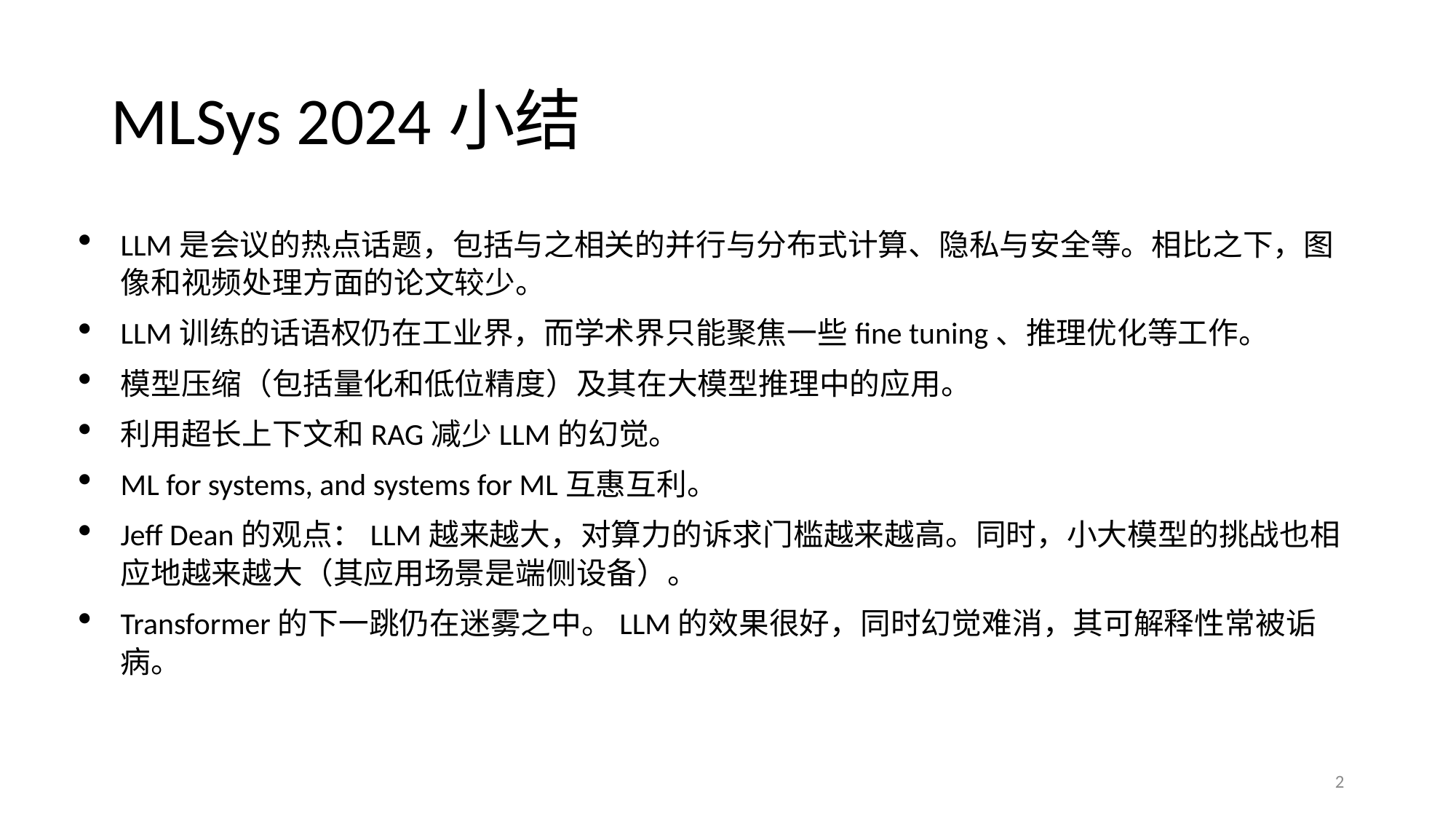

# MLSys 2024小结
LLM是会议的热点话题，包括与之相关的并行与分布式计算、隐私与安全等。相比之下，图像和视频处理方面的论文较少。
LLM训练的话语权仍在工业界，而学术界只能聚焦一些fine tuning、推理优化等工作。
模型压缩（包括量化和低位精度）及其在大模型推理中的应用。
利用超长上下文和RAG减少LLM的幻觉。
ML for systems, and systems for ML互惠互利。
Jeff Dean的观点：LLM越来越大，对算力的诉求门槛越来越高。同时，小大模型的挑战也相应地越来越大（其应用场景是端侧设备）。
Transformer的下一跳仍在迷雾之中。LLM的效果很好，同时幻觉难消，其可解释性常被诟病。
2